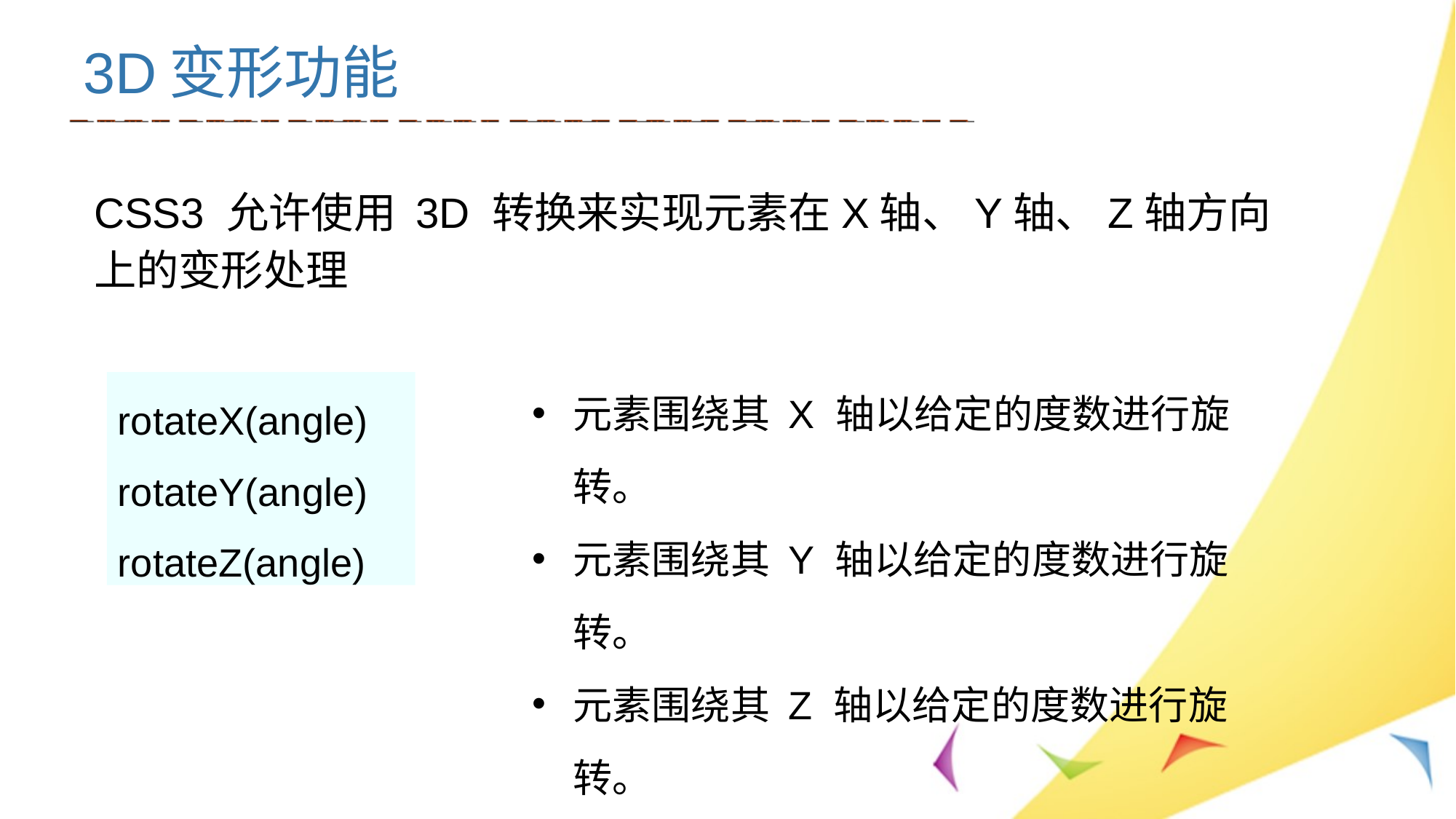

# 3D变形功能
CSS3 允许使用 3D 转换来实现元素在X轴、Y轴、Z轴方向上的变形处理
元素围绕其 X 轴以给定的度数进行旋转。
元素围绕其 Y 轴以给定的度数进行旋转。
元素围绕其 Z 轴以给定的度数进行旋转。

 rotateX(angle)
 rotateY(angle)
 rotateZ(angle)